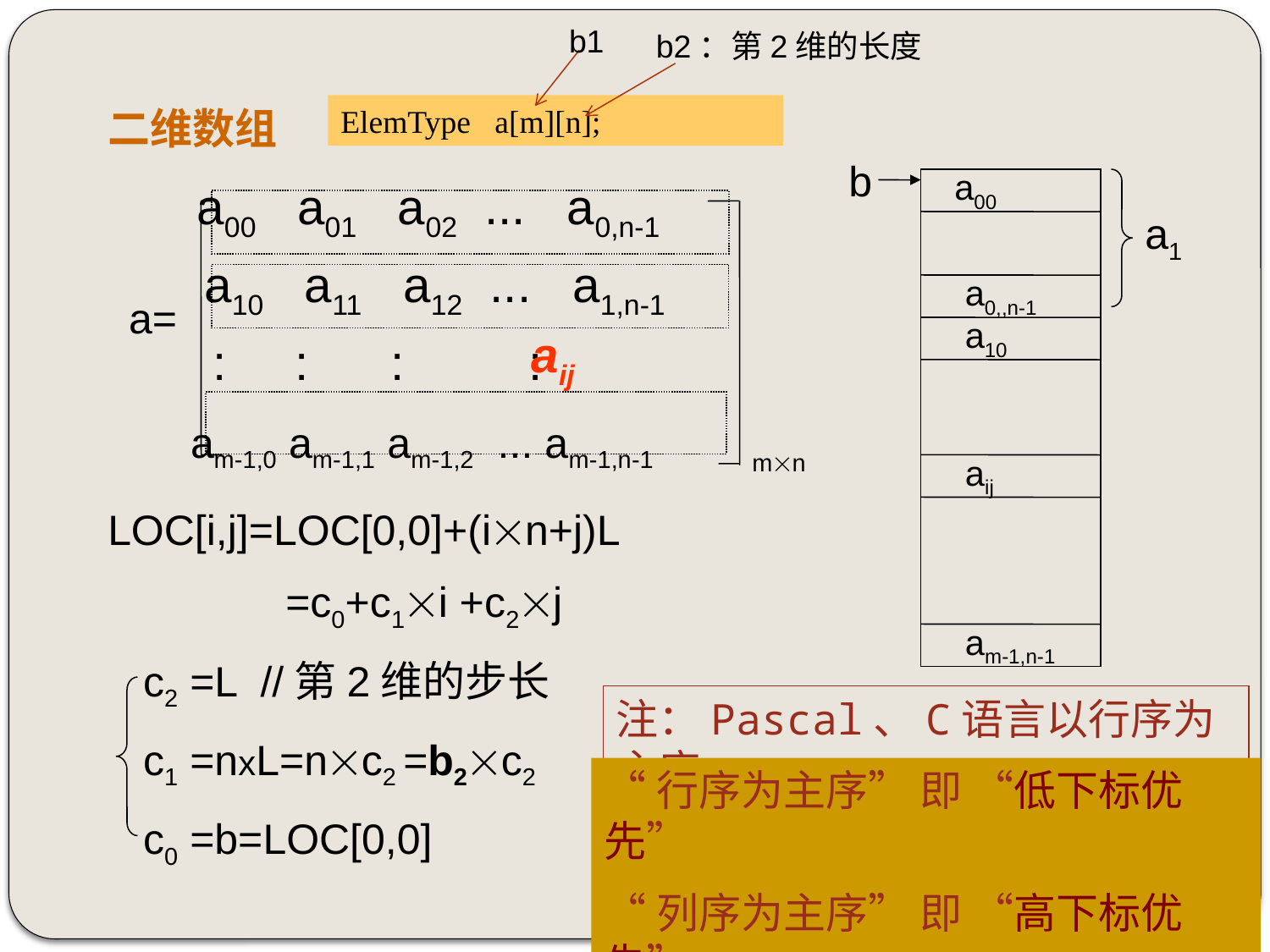

b1
b2：第2维的长度
# 二维数组
ElemType   a[m][n];
b
a00

a1

a0,,n-1

a10

aij

am-1,n-1

       a00   a01   a02  ...   a0,n-1
       a10   a11   a12  ...   a1,n-1
             :     :      :         :
      am-1,0 am-1,1 am-1,2  ... am-1,n-1

a=
aij

m×n

LOC[i,j]=LOC[0,0]+(i×n+j)L
               =c0+c1×i +c2×j
   c2 =L  //第2维的步长
   c1 =nxL=n×c2 =b2×c2
   c0 =b=LOC[0,0]

注：Pascal、C语言以行序为主序
    Fortran 语言以列序为主序
“行序为主序” 即 “低下标优先”
“列序为主序” 即 “高下标优先”